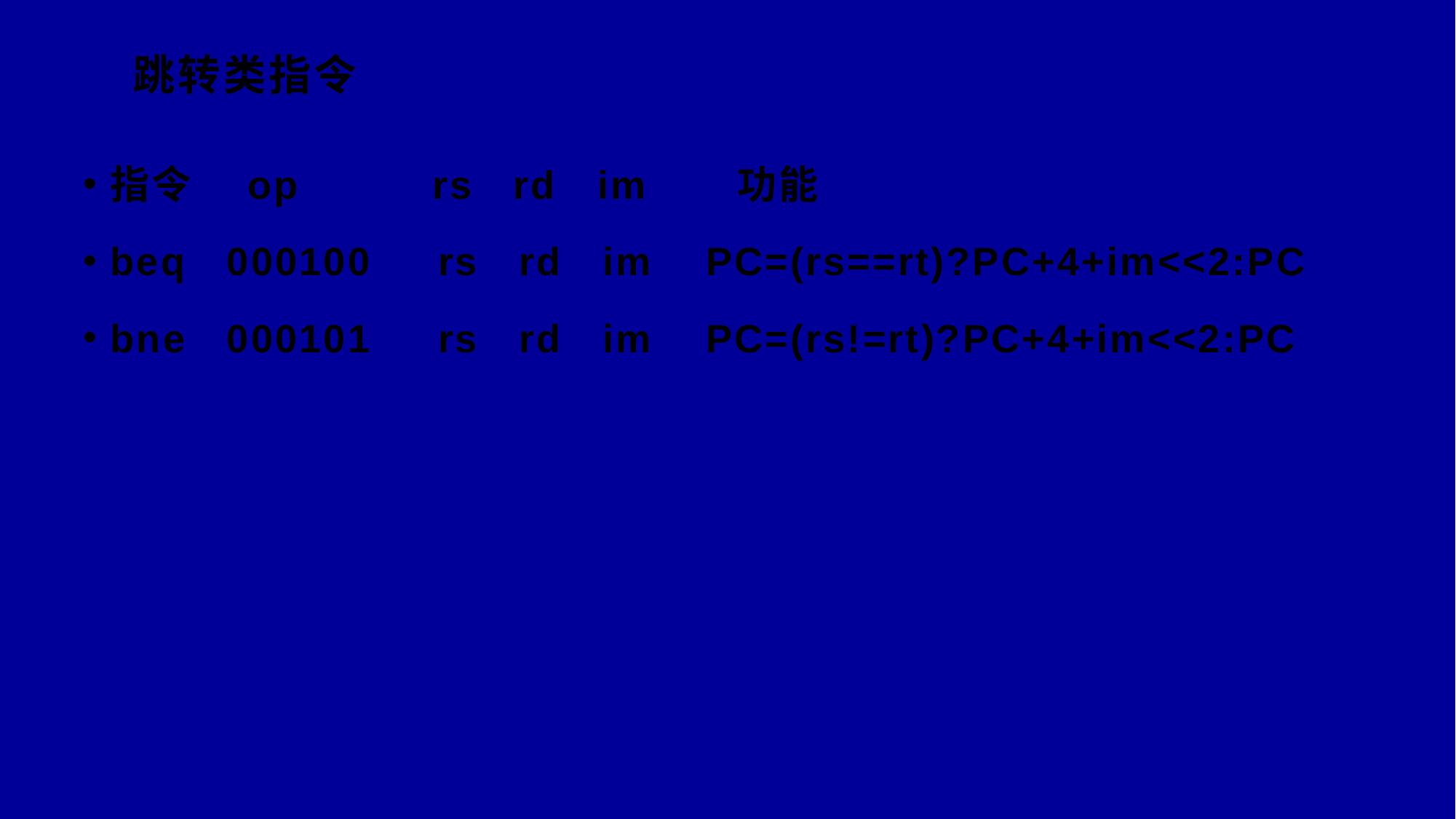

# 跳转类指令
指令    op          rs   rd   im      功能
beq   000100     rs   rd   im    PC=(rs==rt)?PC+4+im<<2:PC
bne   000101     rs   rd   im    PC=(rs!=rt)?PC+4+im<<2:PC